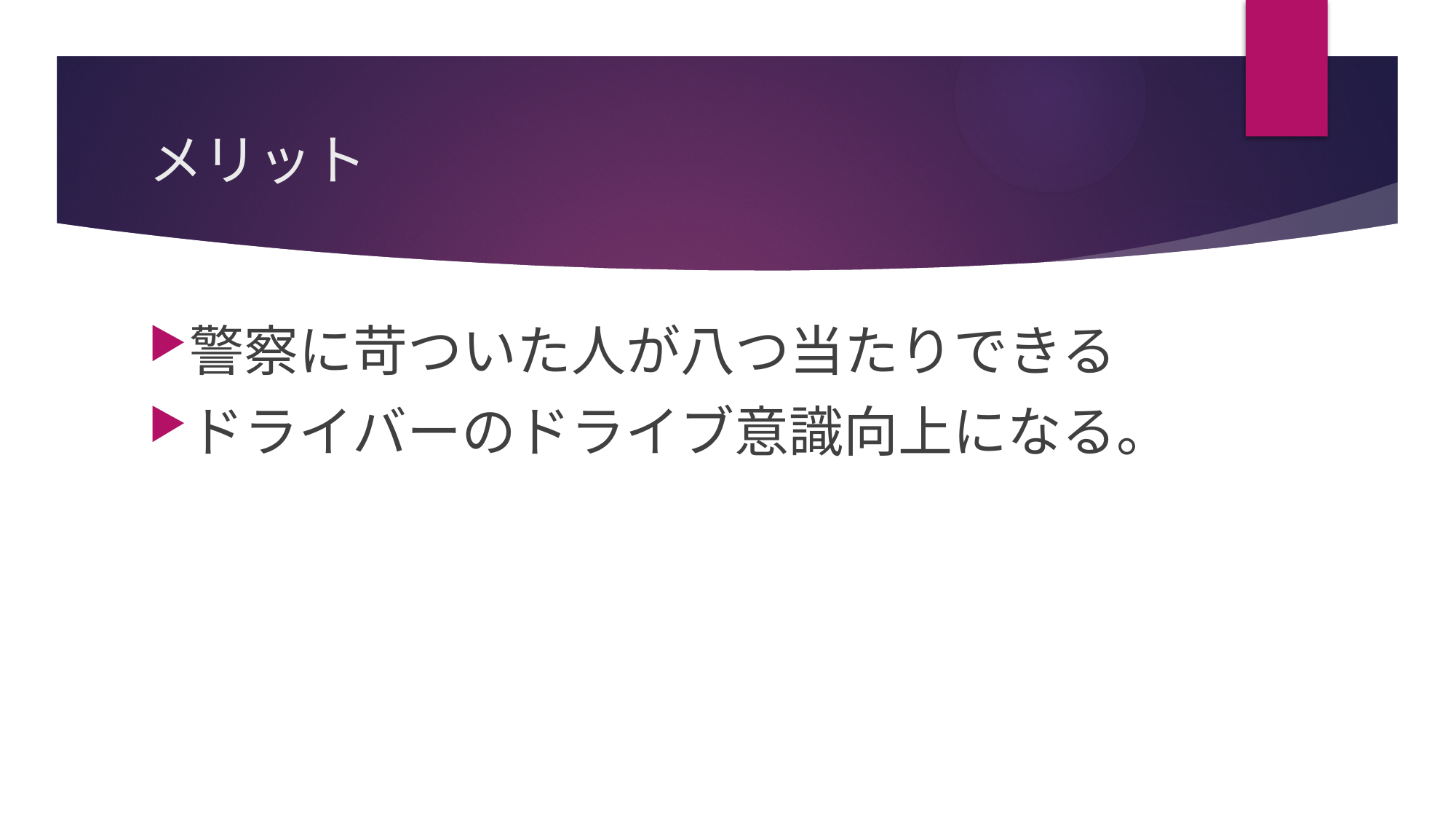

# メリット
警察に苛ついた人が八つ当たりできる
ドライバーのドライブ意識向上になる。